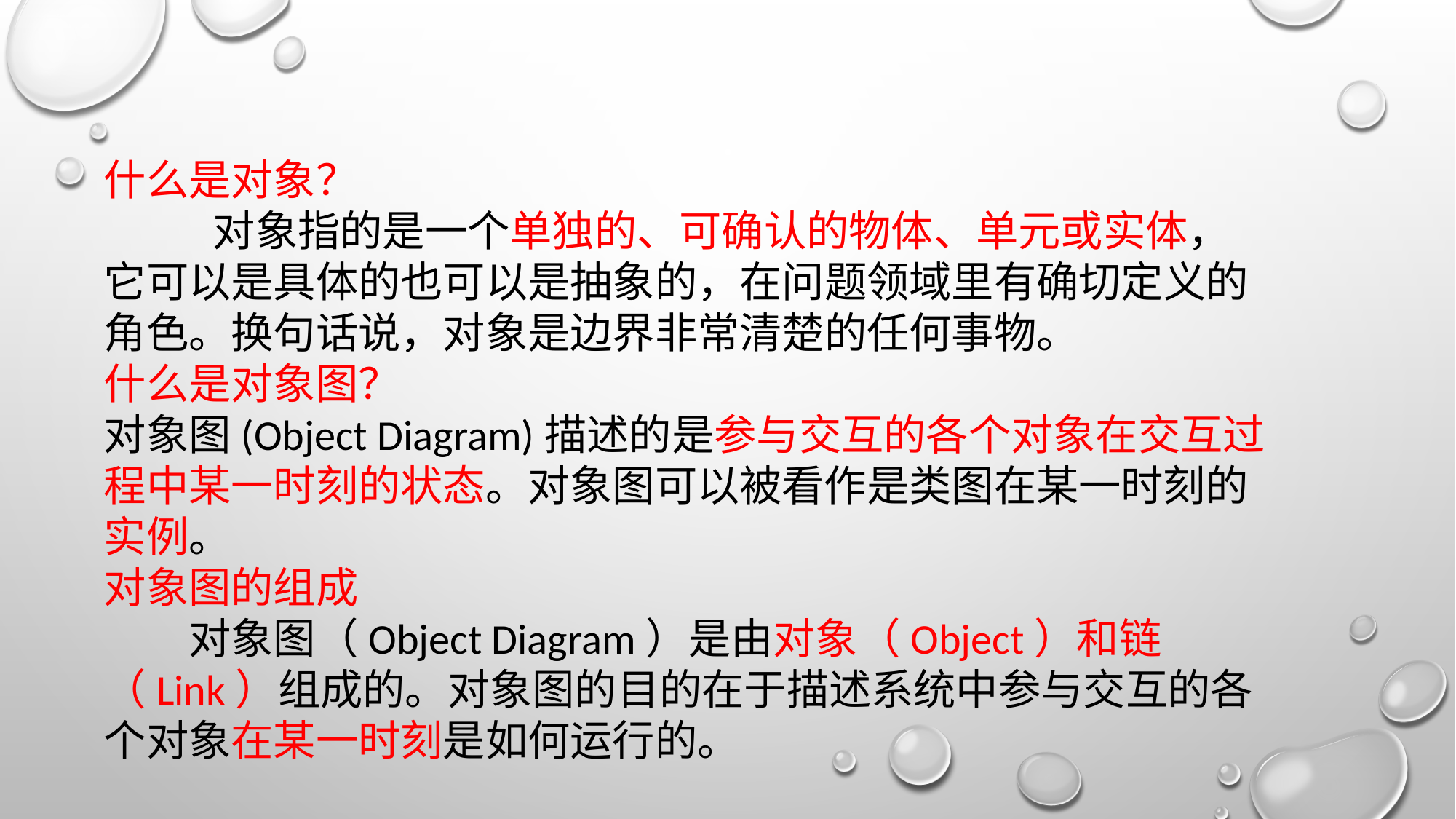

什么是对象？
	对象指的是一个单独的、可确认的物体、单元或实体，它可以是具体的也可以是抽象的，在问题领域里有确切定义的角色。换句话说，对象是边界非常清楚的任何事物。
什么是对象图？
对象图(Object Diagram)描述的是参与交互的各个对象在交互过程中某一时刻的状态。对象图可以被看作是类图在某一时刻的实例。
对象图的组成 
　　对象图（Object Diagram）是由对象（Object）和链（Link）组成的。对象图的目的在于描述系统中参与交互的各个对象在某一时刻是如何运行的。